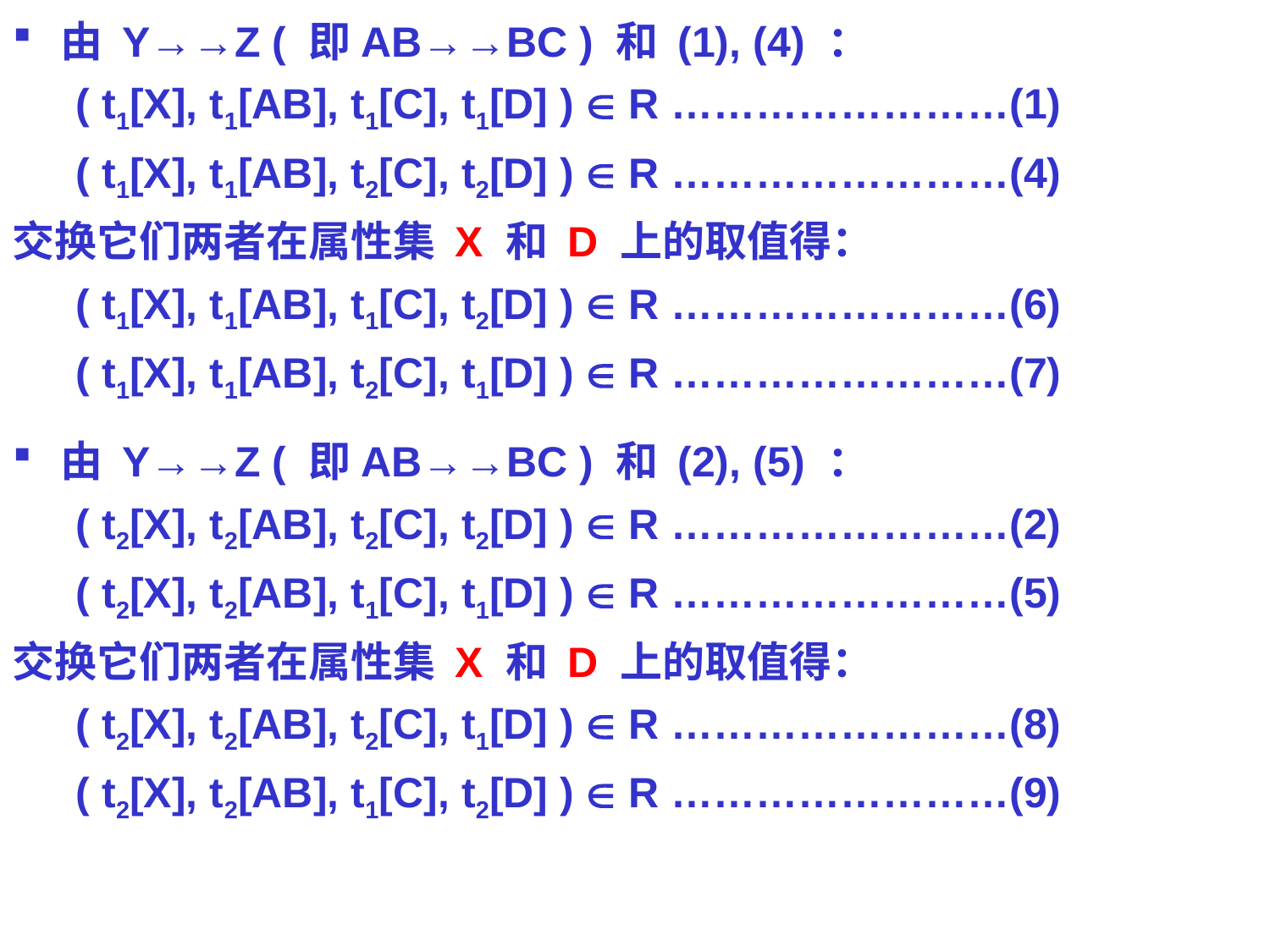

由 Y→→Z ( 即AB→→BC ) 和 (1), (4) ：
( t1[X], t1[AB], t1[C], t1[D] ) ∈ R ……………………(1)
( t1[X], t1[AB], t2[C], t2[D] ) ∈ R ……………………(4)
交换它们两者在属性集 X 和 D 上的取值得：
( t1[X], t1[AB], t1[C], t2[D] ) ∈ R ……………………(6)
( t1[X], t1[AB], t2[C], t1[D] ) ∈ R ……………………(7)
由 Y→→Z ( 即AB→→BC ) 和 (2), (5) ：
( t2[X], t2[AB], t2[C], t2[D] ) ∈ R ……………………(2)
( t2[X], t2[AB], t1[C], t1[D] ) ∈ R ……………………(5)
交换它们两者在属性集 X 和 D 上的取值得：
( t2[X], t2[AB], t2[C], t1[D] ) ∈ R ……………………(8)
( t2[X], t2[AB], t1[C], t2[D] ) ∈ R ……………………(9)
146
2007年度-教育部-IBM精品课程-南京大学计算机科学与技术系